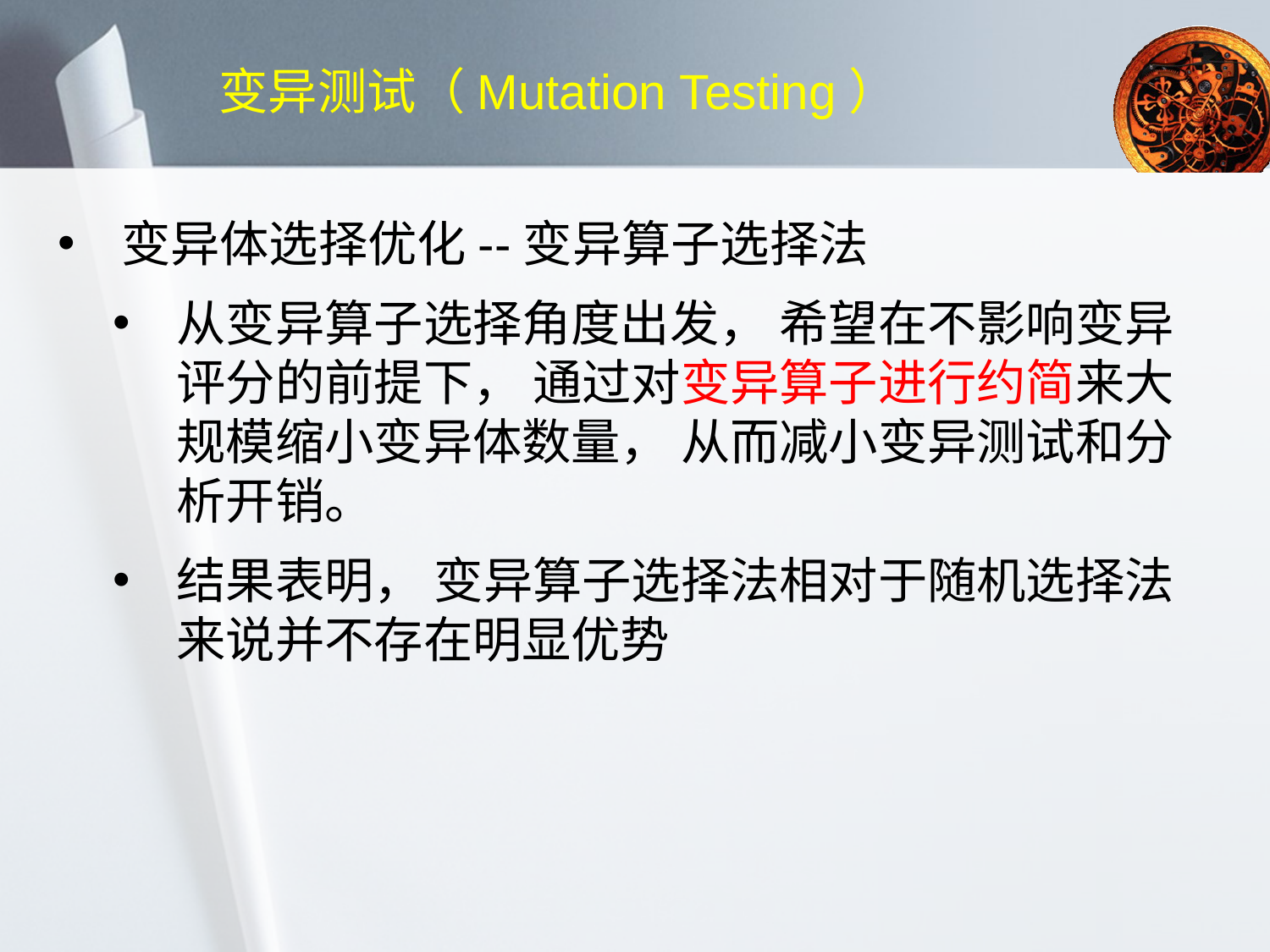

# 变异测试（Mutation Testing）
变异体选择优化--变异算子选择法
从变异算子选择角度出发， 希望在不影响变异评分的前提下， 通过对变异算子进行约简来大规模缩小变异体数量， 从而减小变异测试和分析开销。
结果表明， 变异算子选择法相对于随机选择法来说并不存在明显优势